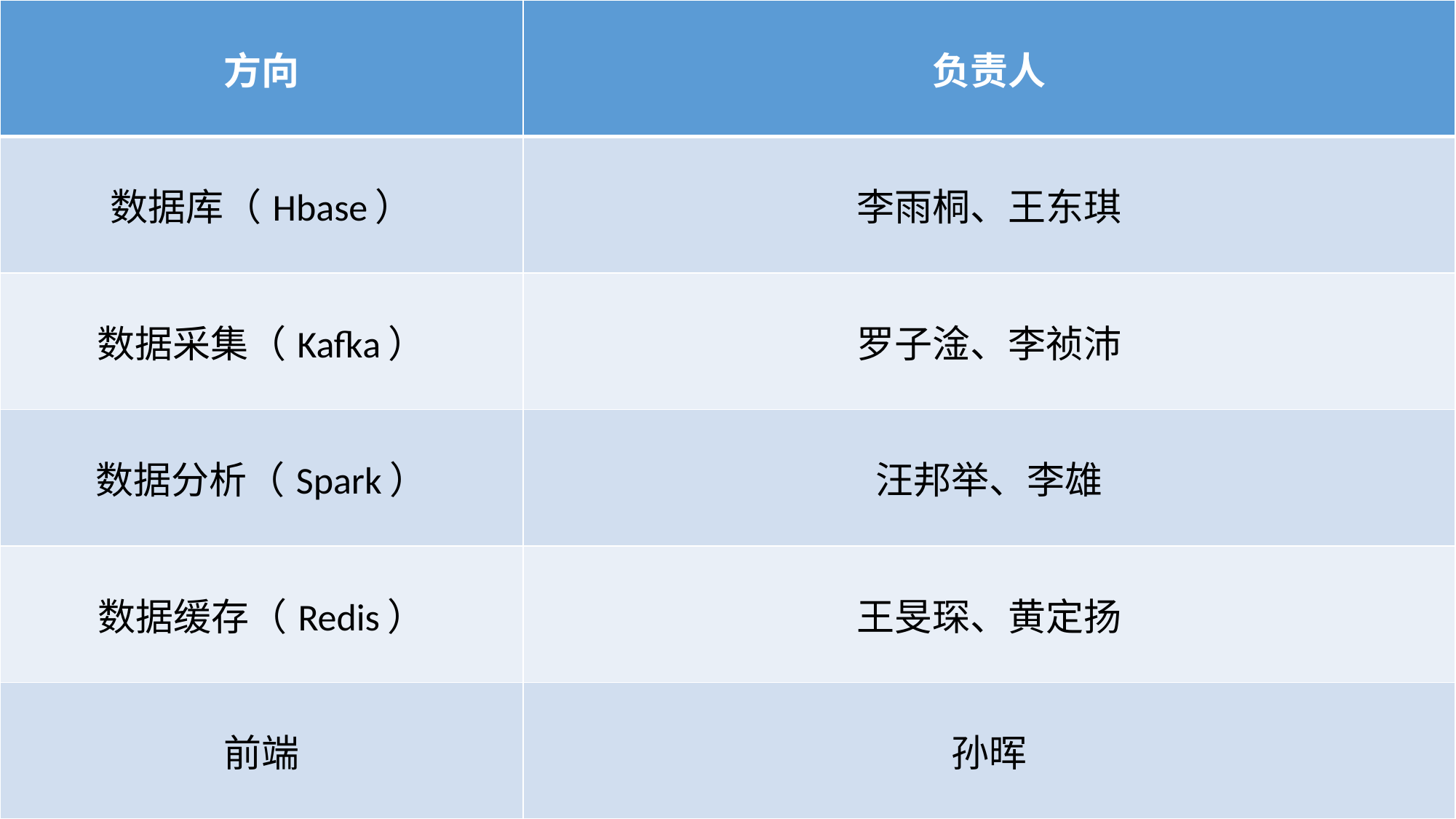

| 方向 | 负责人 |
| --- | --- |
| 数据库（Hbase） | 李雨桐、王东琪 |
| 数据采集（Kafka） | 罗子淦、李祯沛 |
| 数据分析（Spark） | 汪邦举、李雄 |
| 数据缓存（Redis） | 王旻琛、黄定扬 |
| 前端 | 孙晖 |